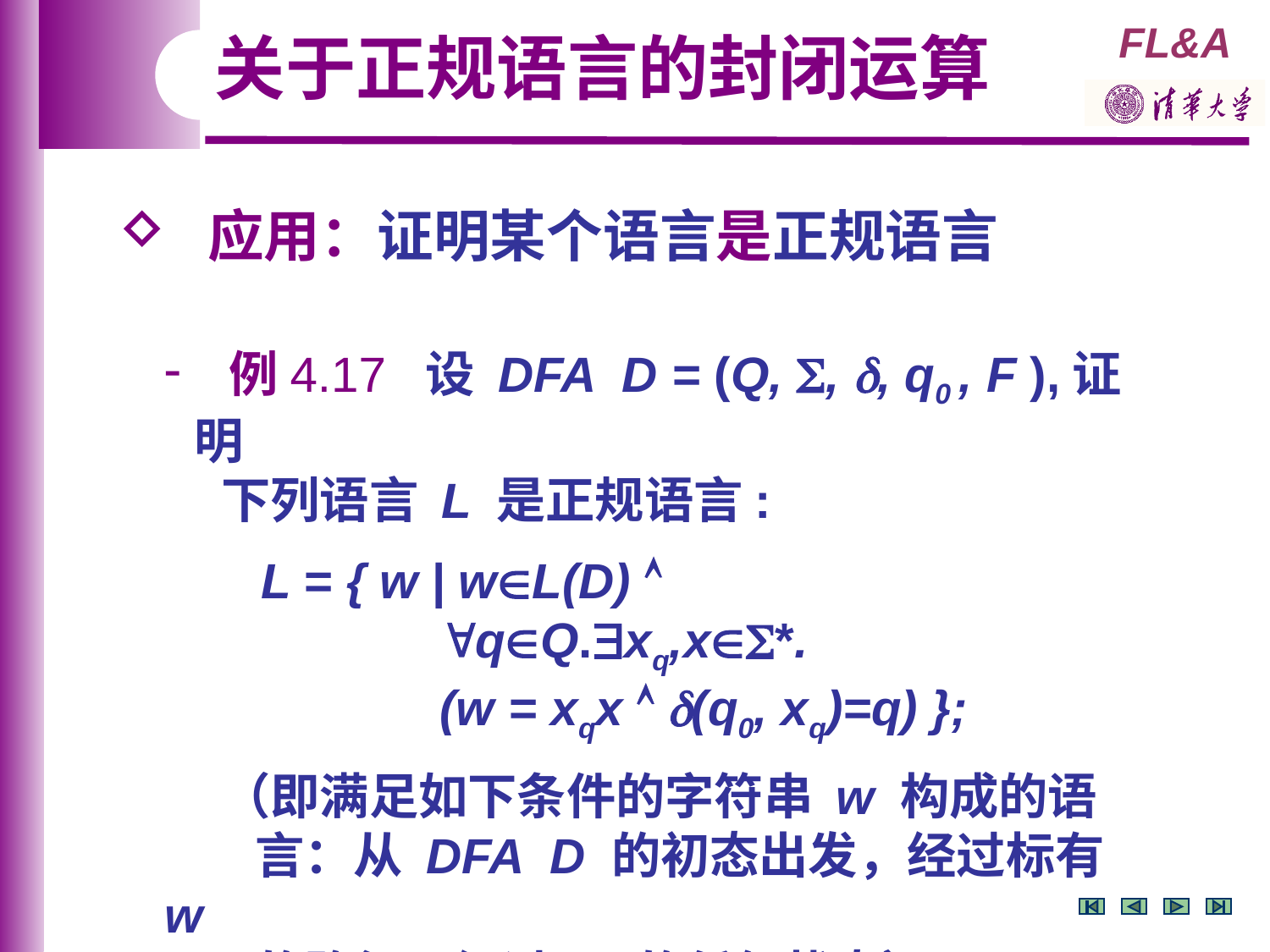

关于正规语言的封闭运算
  应用：证明某个语言是正规语言
  例4.17  设 DFA  D = (Q, Σ, δ, q0 , F ),证明
    下列语言 L 是正规语言:

       L = { w | w∈L(D) ∧
                    ∀q∈Q.∃xq,x∈Σ*.
                    (w = xqx ∧ δ(q0, xq)=q) };

    （即满足如下条件的字符串 w 构成的语
       言：从 DFA  D 的初态出发，经过标有w
       的路径可经过 D 的任何状态）